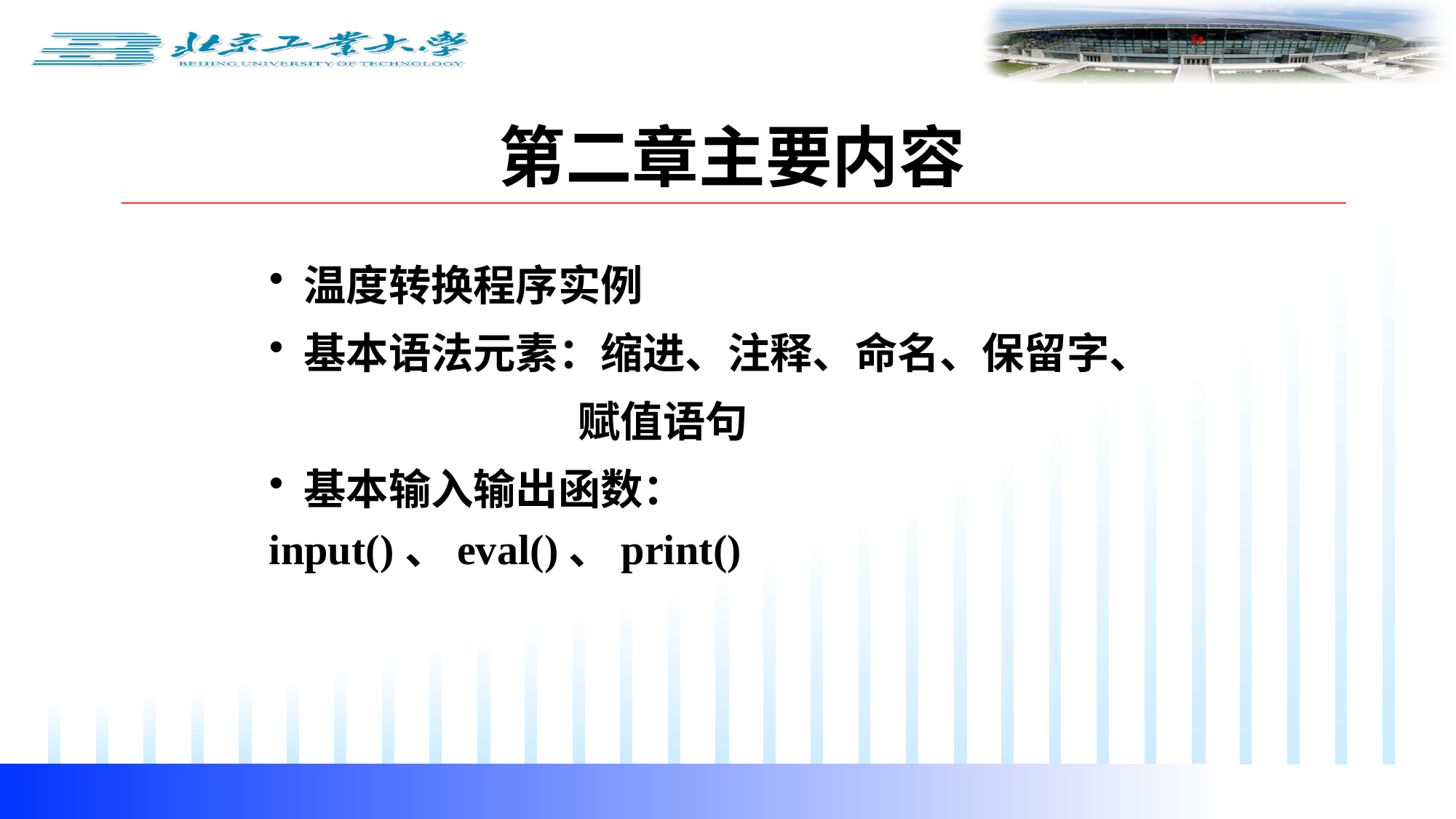

# 第二章主要内容
 温度转换程序实例
 基本语法元素：缩进、注释、命名、保留字、
                               赋值语句
 基本输入输出函数：input()、eval()、print()